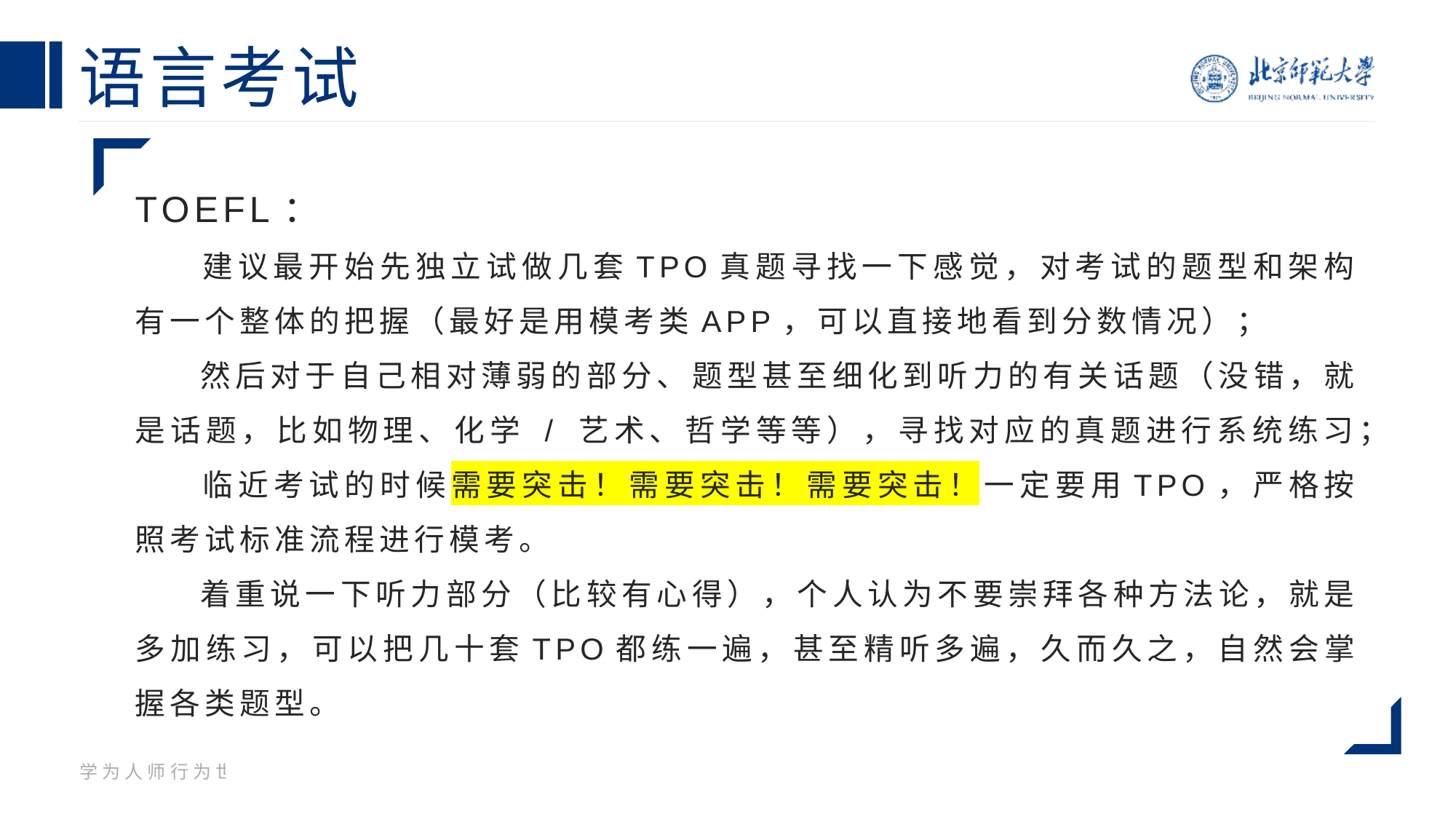

# 语言考试

TOEFL：
     建议最开始先独立试做几套TPO真题寻找一下感觉，对考试的题型和架构有一个整体的把握（最好是用模考类APP，可以直接地看到分数情况）；
     然后对于自己相对薄弱的部分、题型甚至细化到听力的有关话题（没错，就是话题，比如物理、化学 / 艺术、哲学等等），寻找对应的真题进行系统练习；
     临近考试的时候需要突击！需要突击！需要突击！一定要用TPO，严格按照考试标准流程进行模考。
     着重说一下听力部分（比较有心得），个人认为不要崇拜各种方法论，就是多加练习，可以把几十套TPO都练一遍，甚至精听多遍，久而久之，自然会掌握各类题型。